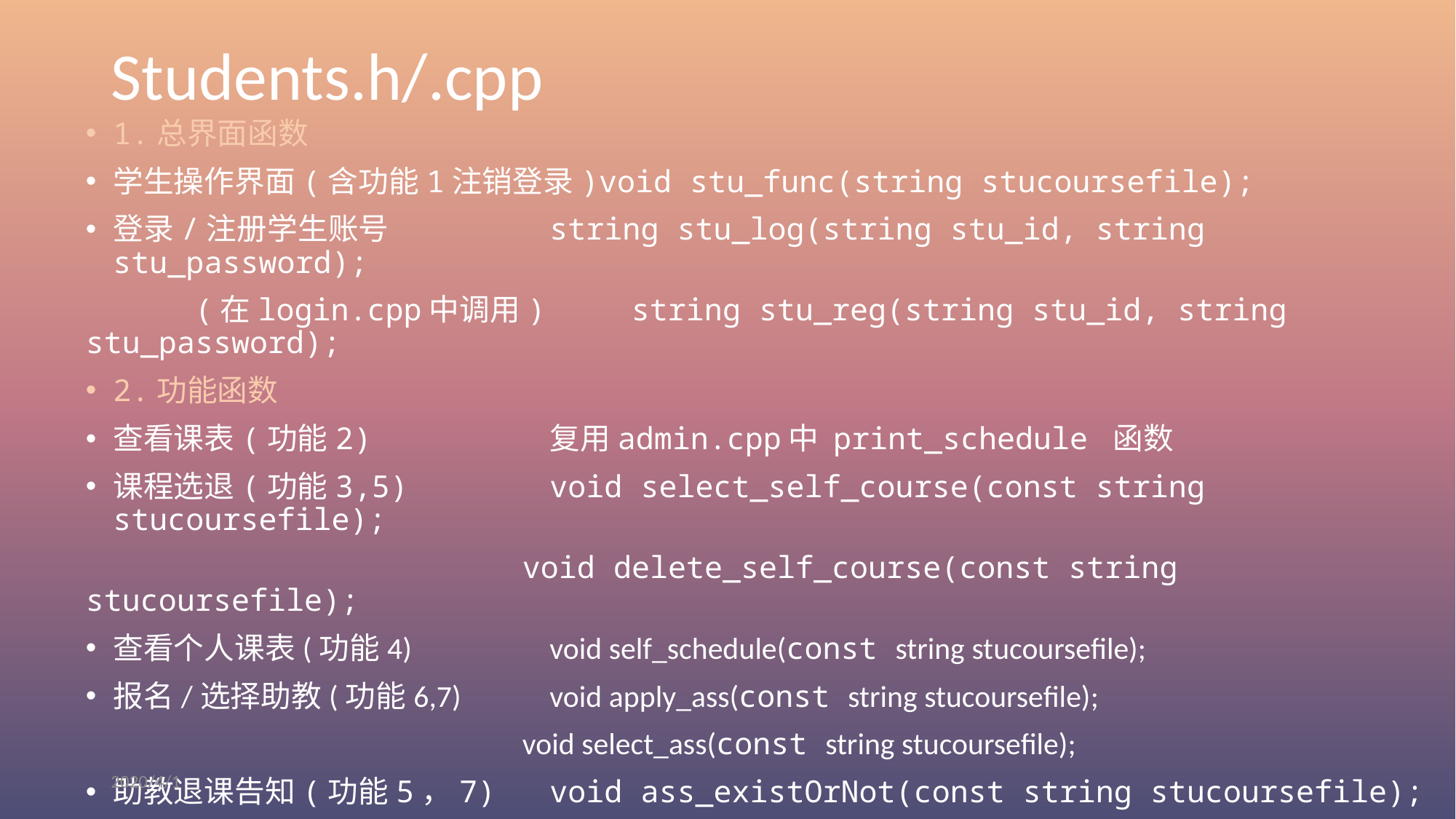

# Students.h/.cpp
1.总界面函数
学生操作界面(含功能1注销登录)void stu_func(string stucoursefile);
登录/注册学生账号		string stu_log(string stu_id, string stu_password);
	(在login.cpp中调用)	string stu_reg(string stu_id, string stu_password);
2.功能函数
查看课表(功能2)		复用admin.cpp中 print_schedule 函数
课程选退(功能3,5)		void select_self_course(const string stucoursefile);
				void delete_self_course(const string stucoursefile);
查看个人课表(功能4)		void self_schedule(const string stucoursefile);
报名/选择助教(功能6,7)	void apply_ass(const string stucoursefile);
				void select_ass(const string stucoursefile);
助教退课告知(功能5，7)	void ass_existOrNot(const string stucoursefile);
选课不足提示(功能4，5)	void course_num(const vector<Student> stu_self);

2020/4/1